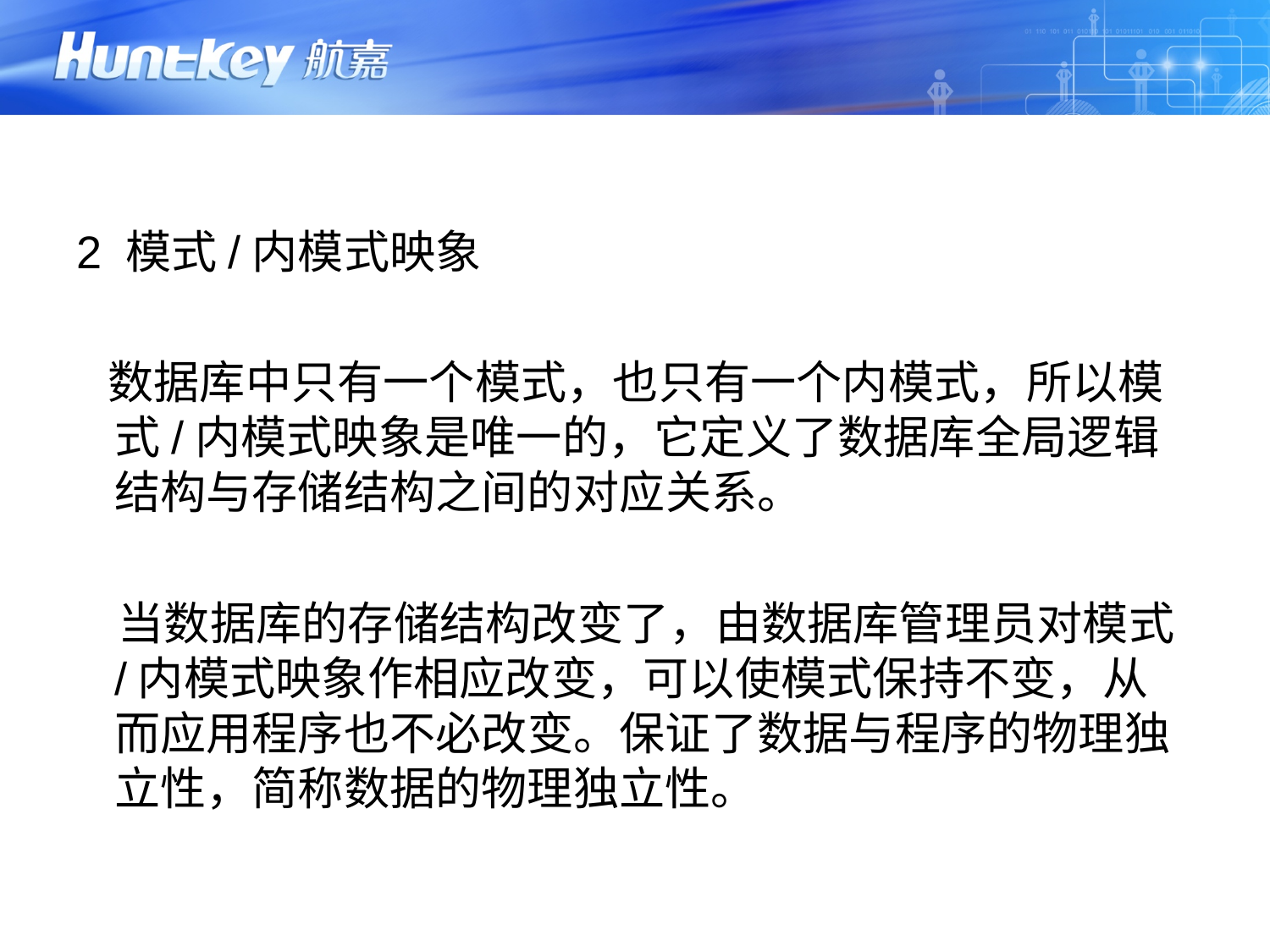

#
2 模式/内模式映象

  数据库中只有一个模式，也只有一个内模式，所以模式/内模式映象是唯一的，它定义了数据库全局逻辑结构与存储结构之间的对应关系。

   当数据库的存储结构改变了，由数据库管理员对模式/内模式映象作相应改变，可以使模式保持不变，从而应用程序也不必改变。保证了数据与程序的物理独立性，简称数据的物理独立性。